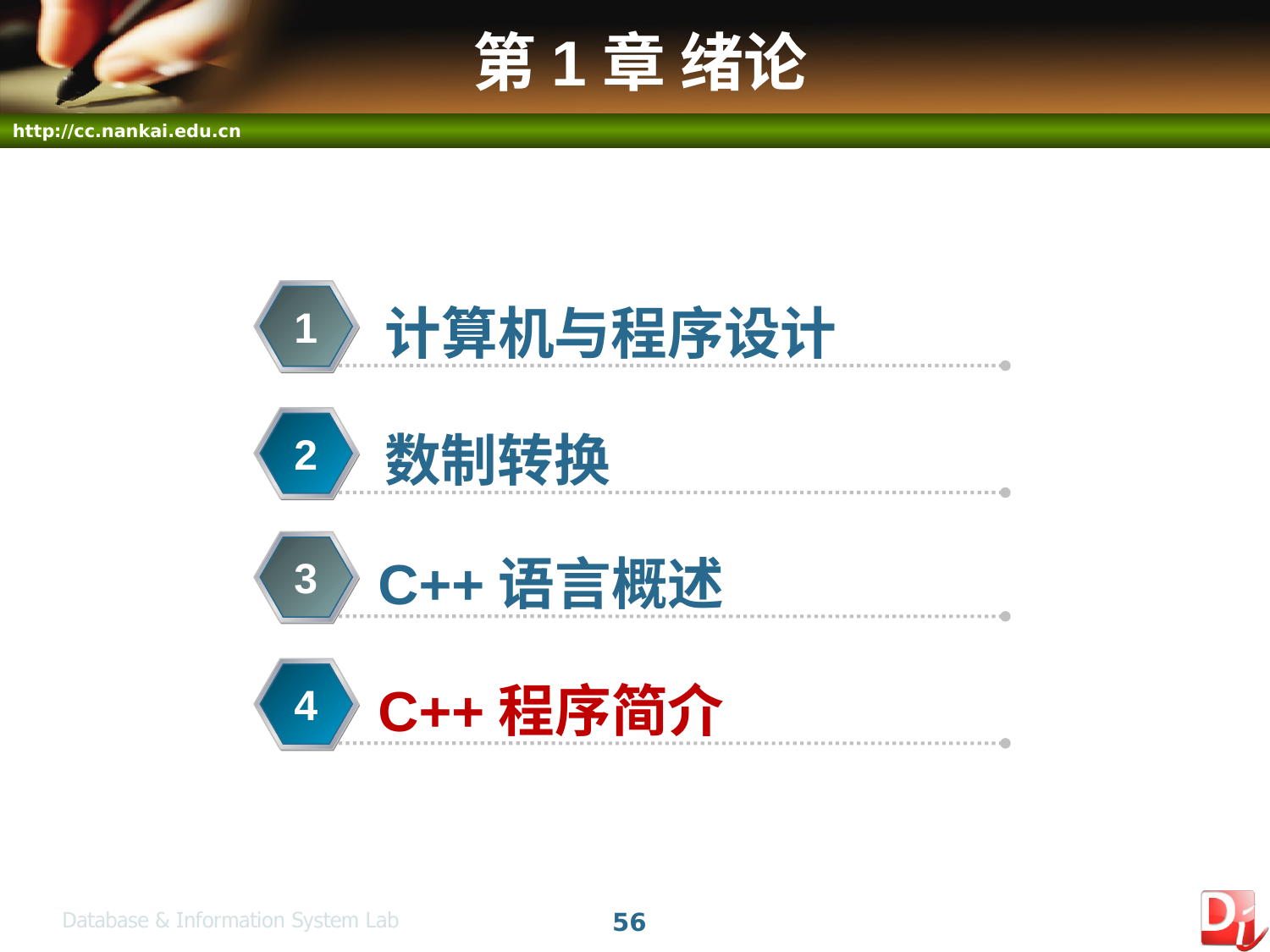

# 第1章 绪论

计算机与程序设计
1

数制转换
2

C++语言概述
3

C++程序简介
4

56
Database & Information System Lab